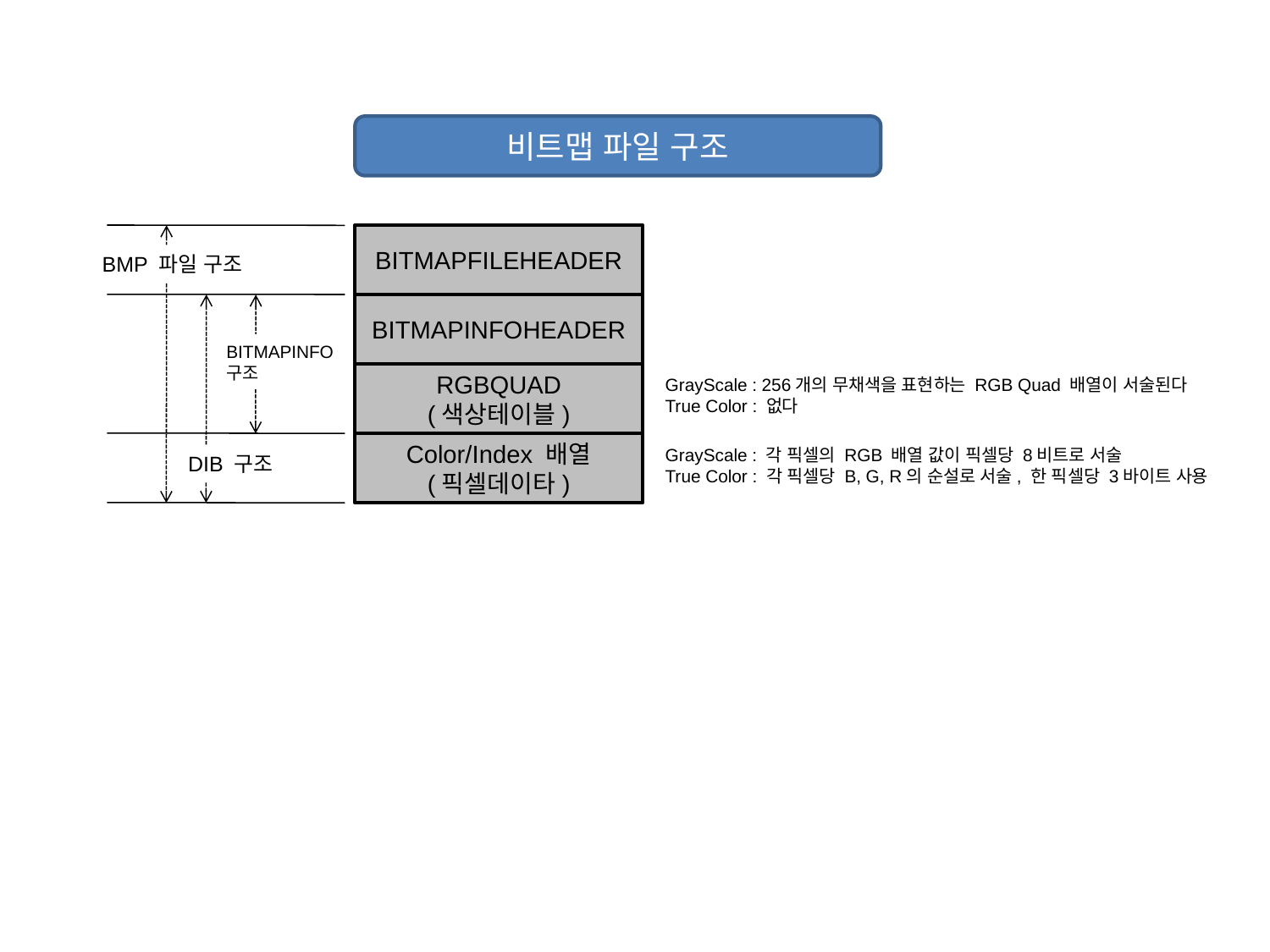

비트맵 파일 구조
BITMAPFILEHEADER
BMP 파일 구조
BITMAPINFOHEADER
BITMAPINFO
구조
RGBQUAD
(색상테이블)
GrayScale : 256개의 무채색을 표현하는 RGB Quad 배열이 서술된다
True Color : 없다
Color/Index 배열
(픽셀데이타)
GrayScale : 각 픽셀의 RGB 배열 값이 픽셀당 8비트로 서술
True Color : 각 픽셀당 B, G, R의 순설로 서술, 한 픽셀당 3바이트 사용
DIB 구조